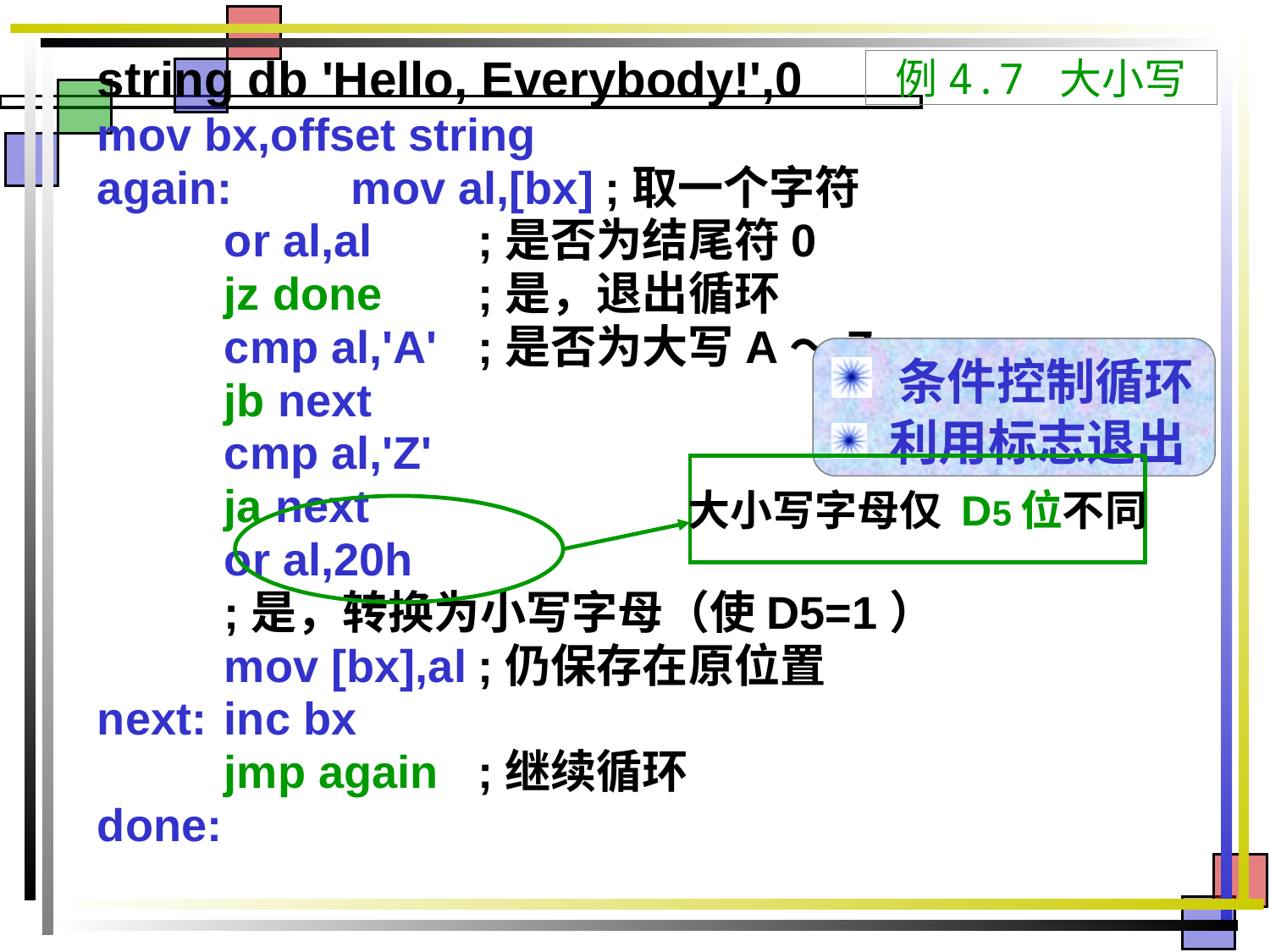

# 例4.7 大小写
string db 'Hello, Everybody!',0
mov bx,offset string
again:	mov al,[bx]	;取一个字符
	or al,al	;是否为结尾符0
	jz done	;是，退出循环
	cmp al,'A'	;是否为大写A～Z
	jb next
	cmp al,'Z'
	ja next
	or al,20h
	;是，转换为小写字母（使D5=1）
	mov [bx],al	;仍保存在原位置
next:	inc bx
	jmp again	;继续循环
done:
 条件控制循环
 利用标志退出
大小写字母仅 D5位不同